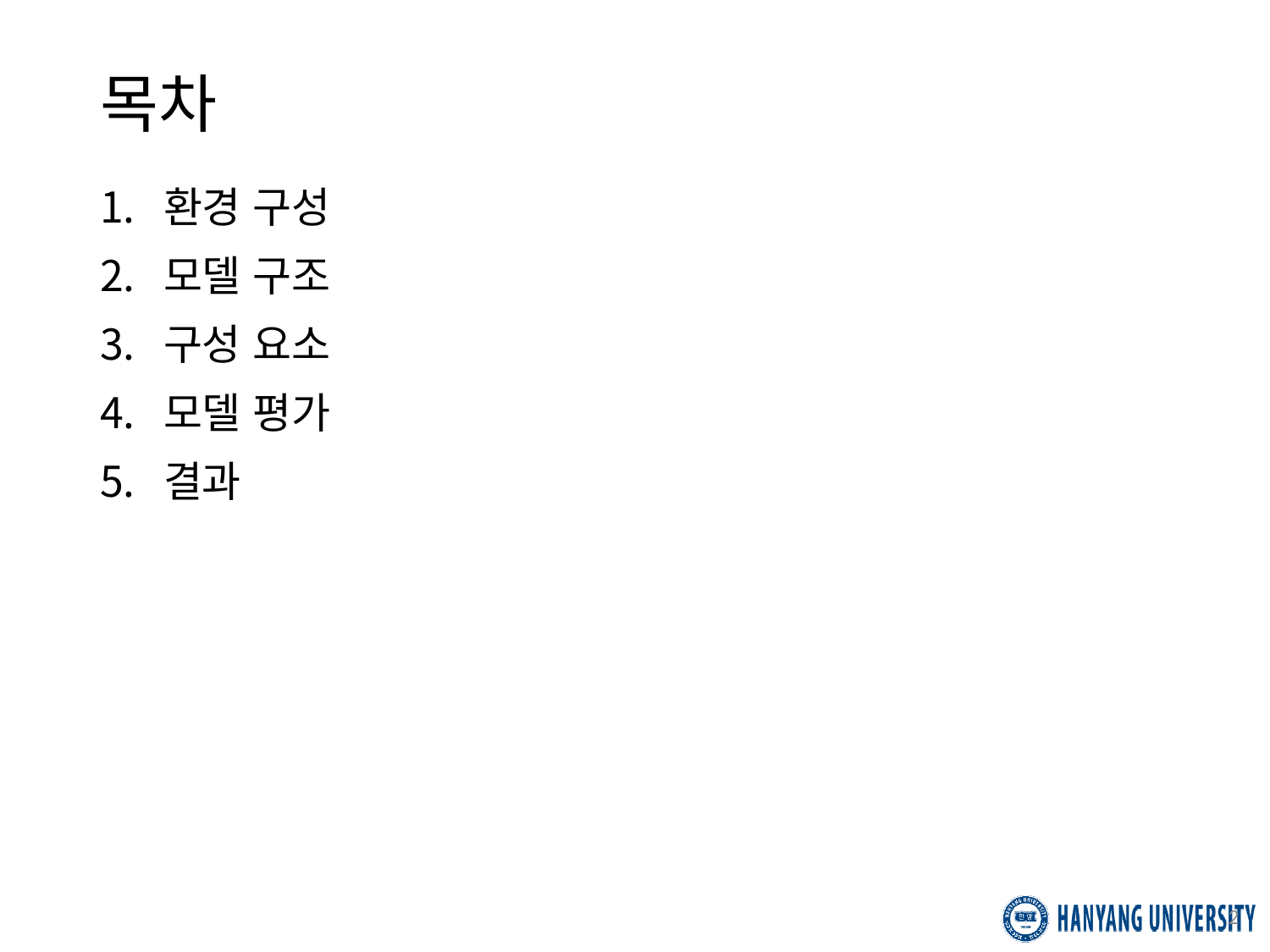

# 목차
환경 구성
모델 구조
구성 요소
모델 평가
결과

2